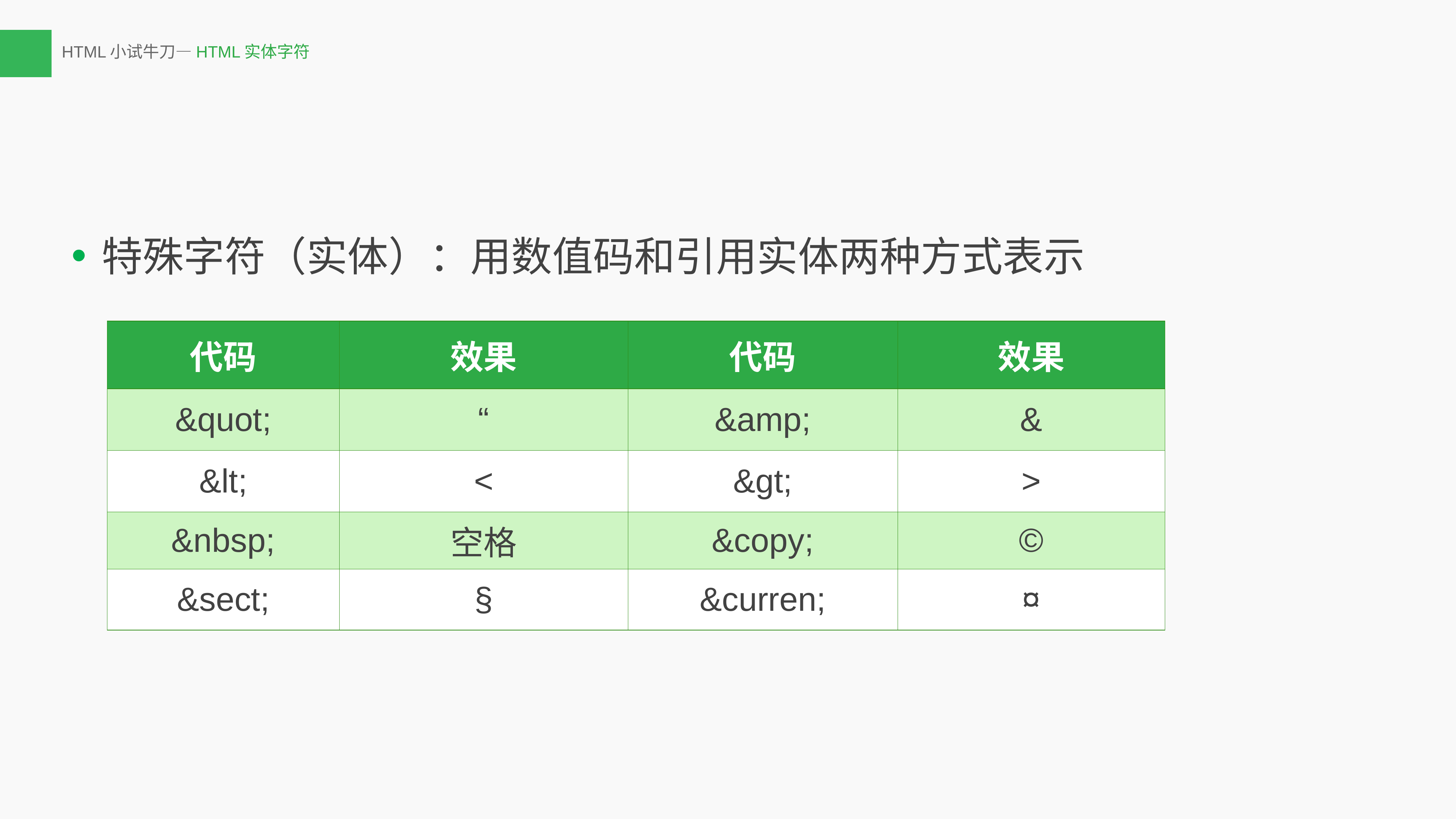

# HTML小试牛刀—HTML实体字符
特殊字符（实体）：用数值码和引用实体两种方式表示
| 代码 | 效果 | 代码 | 效果 |
| --- | --- | --- | --- |
| &quot; | “ | &amp; | & |
| &lt; | < | &gt; | > |
| &nbsp; | 空格 | &copy; | © |
| &sect; | § | &curren; | ¤ |